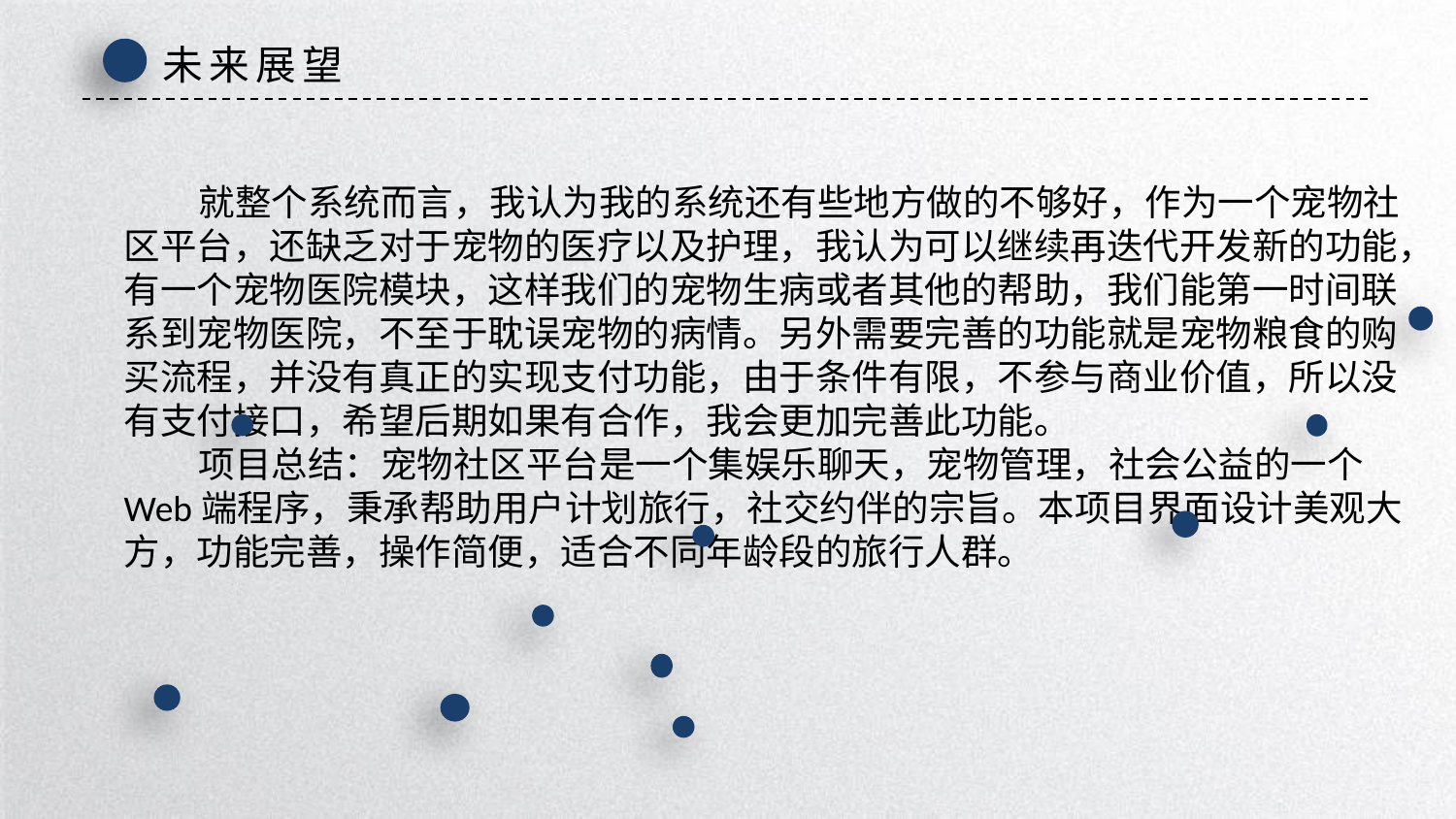

未来展望

        就整个系统而言，我认为我的系统还有些地方做的不够好，作为一个宠物社区平台，还缺乏对于宠物的医疗以及护理，我认为可以继续再迭代开发新的功能，有一个宠物医院模块，这样我们的宠物生病或者其他的帮助，我们能第一时间联系到宠物医院，不至于耽误宠物的病情。另外需要完善的功能就是宠物粮食的购买流程，并没有真正的实现支付功能，由于条件有限，不参与商业价值，所以没有支付接口，希望后期如果有合作，我会更加完善此功能。
        项目总结：宠物社区平台是一个集娱乐聊天，宠物管理，社会公益的一个Web端程序，秉承帮助用户计划旅行，社交约伴的宗旨。本项目界面设计美观大方，功能完善，操作简便，适合不同年龄段的旅行人群。

延时符